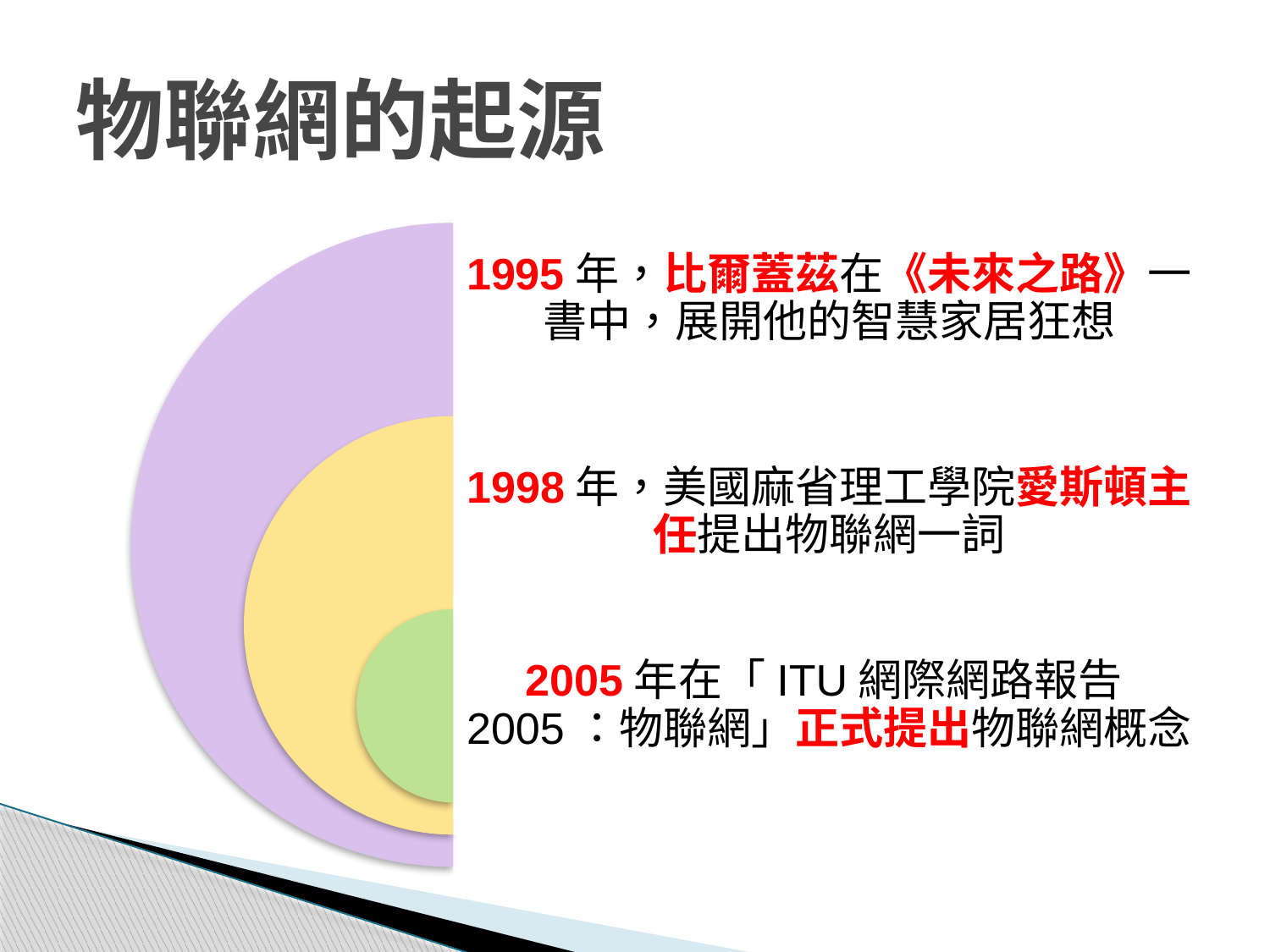

# 物聯網的起源
1995年，比爾蓋茲在《未來之路》一書中，展開他的智慧家居狂想
1998年，美國麻省理工學院愛斯頓主任提出物聯網一詞
2005年在「ITU網際網路報告2005：物聯網」正式提出物聯網概念